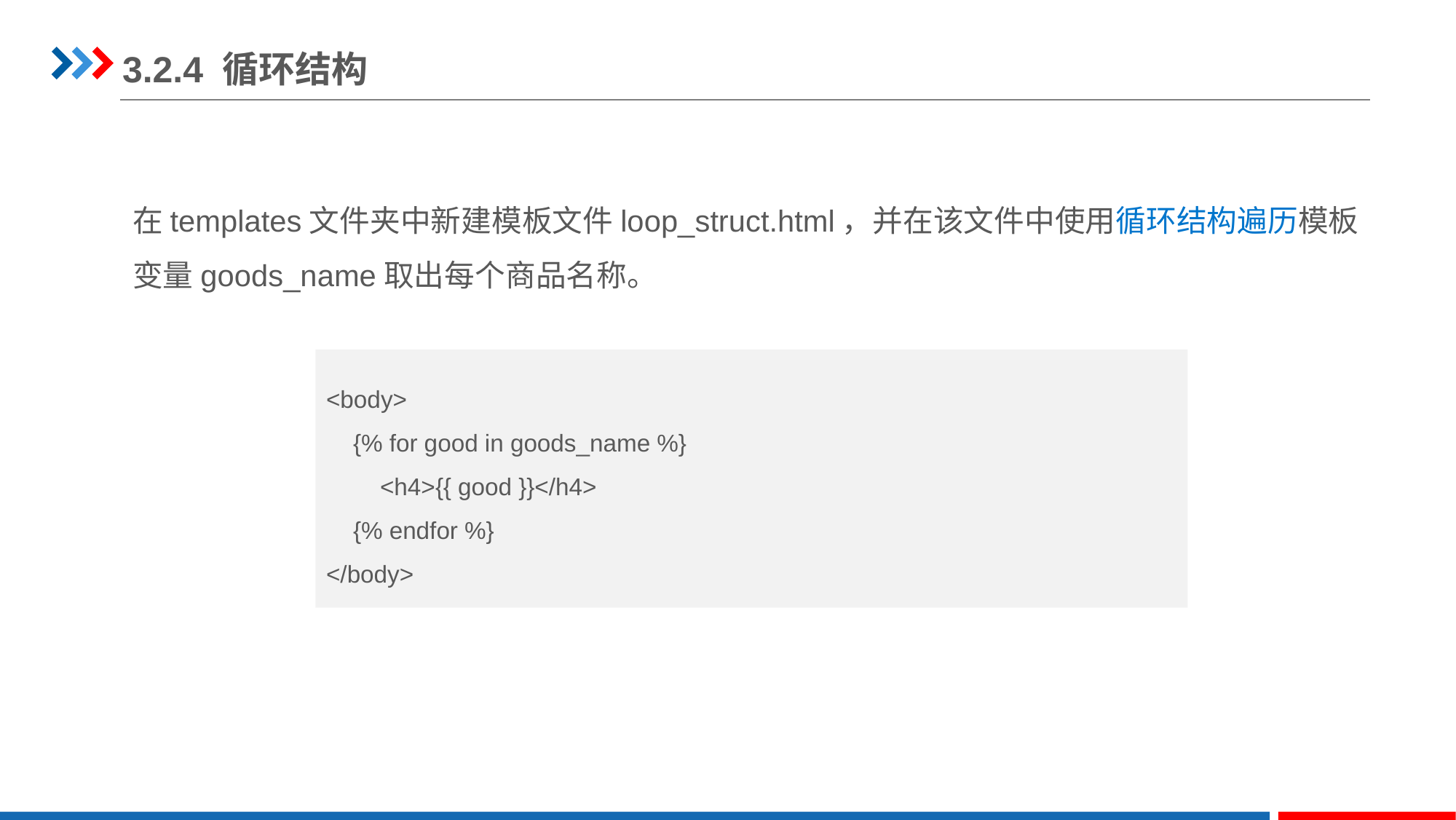

3.2.4 循环结构
在templates文件夹中新建模板文件loop_struct.html，并在该文件中使用循环结构遍历模板变量goods_name取出每个商品名称。
<body>
    {% for good in goods_name %}
        <h4>{{ good }}</h4>
    {% endfor %}
</body>